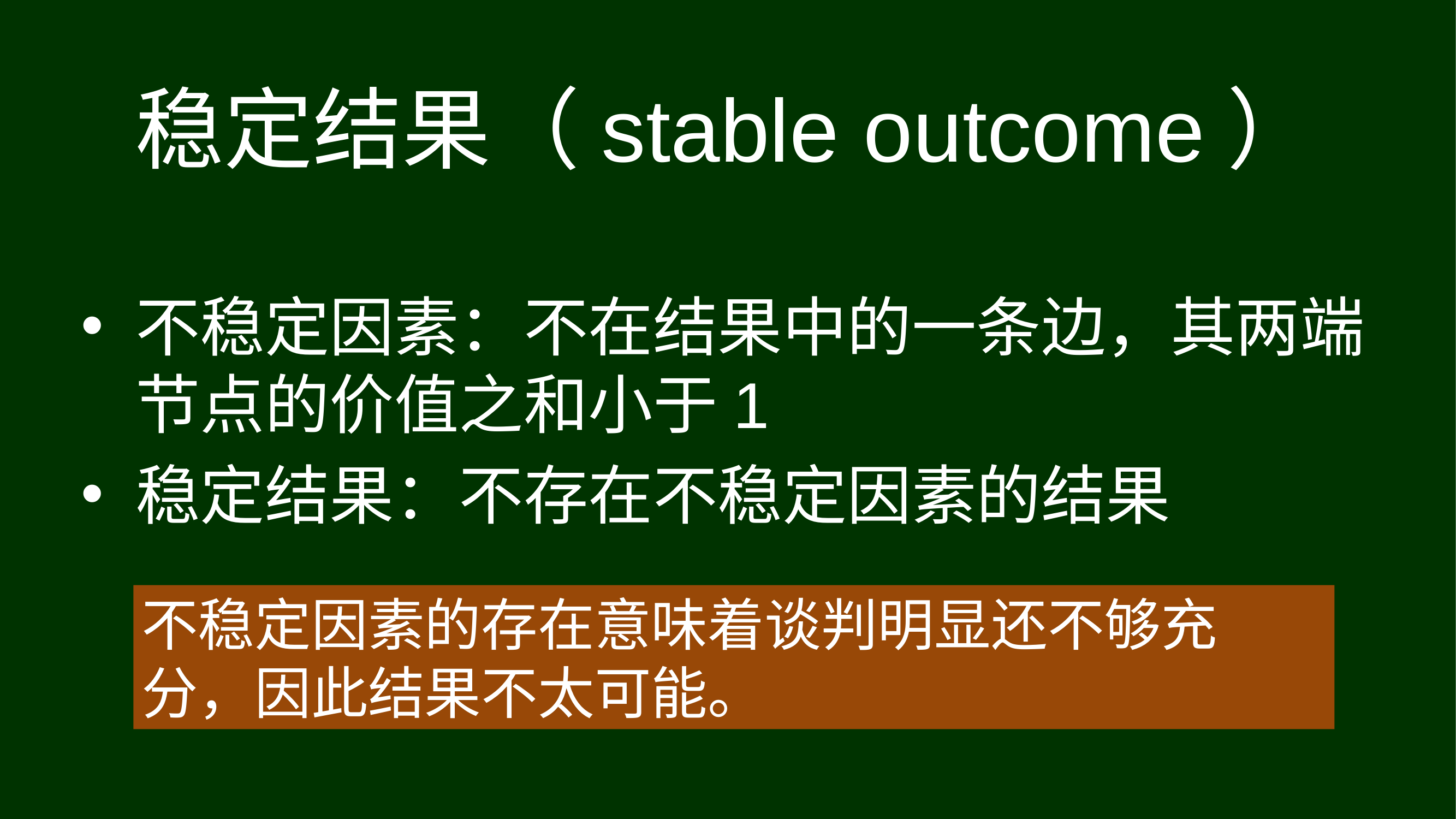

# 稳定结果（stable outcome）
不稳定因素：不在结果中的一条边，其两端节点的价值之和小于1
稳定结果：不存在不稳定因素的结果
不稳定因素的存在意味着谈判明显还不够充分，因此结果不太可能。